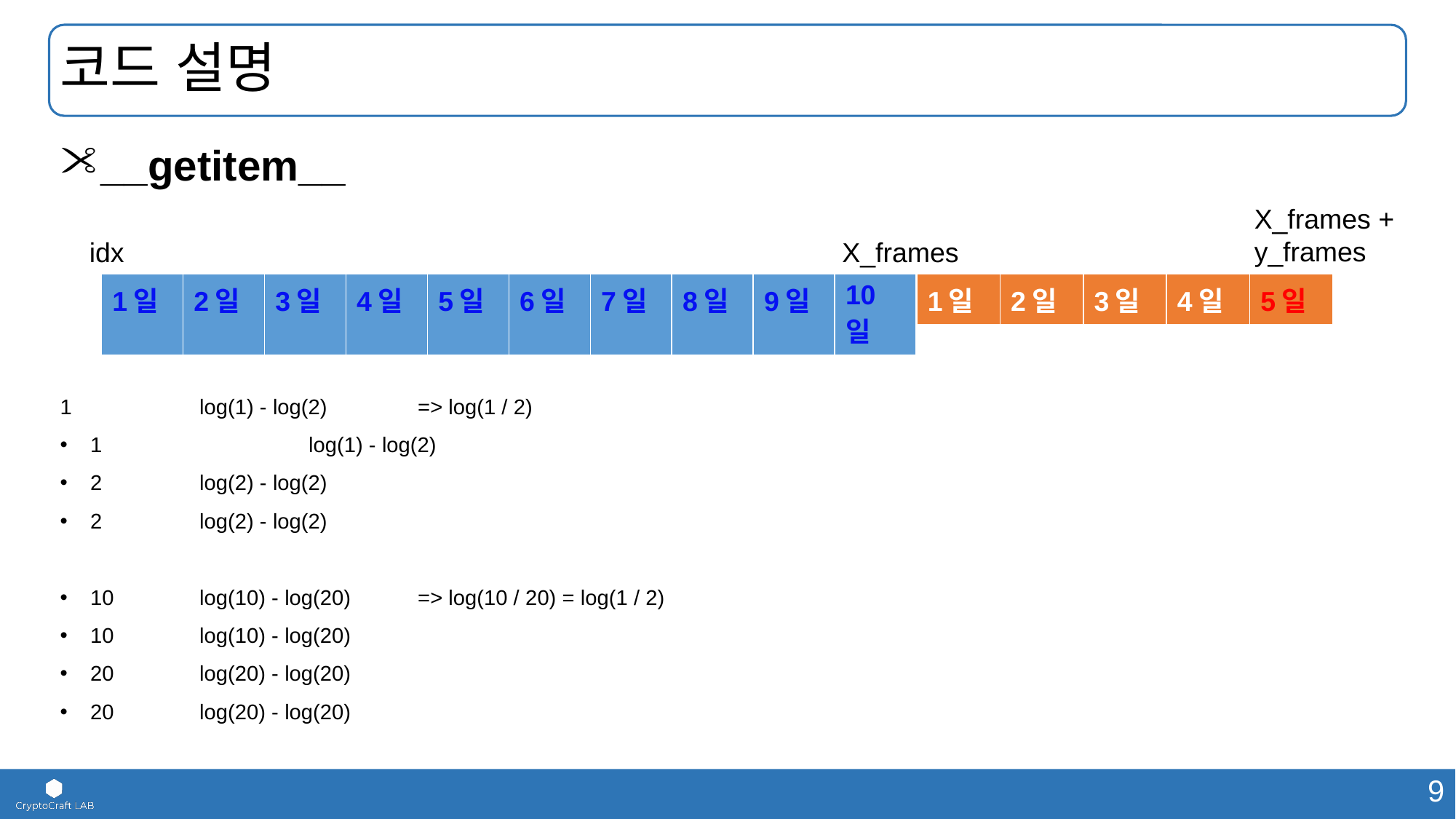

# 코드 설명
__getitem__

1    	log(1) - log(2)	=> log(1 / 2)
1   	 	log(1) - log(2)
2    	log(2) - log(2)
2    	log(2) - log(2)

10   	log(10) - log(20)	=> log(10 / 20) = log(1 / 2)
10   	log(10) - log(20)
20   	log(20) - log(20)
20   	log(20) - log(20)
X_frames + y_frames
idx
X_frames
| 1일 | 2일 | 3일 | 4일 | 5일 |
| --- | --- | --- | --- | --- |
| 1일 | 2일 | 3일 | 4일 | 5일 | 6일 | 7일 | 8일 | 9일 | 10일 |
| --- | --- | --- | --- | --- | --- | --- | --- | --- | --- |